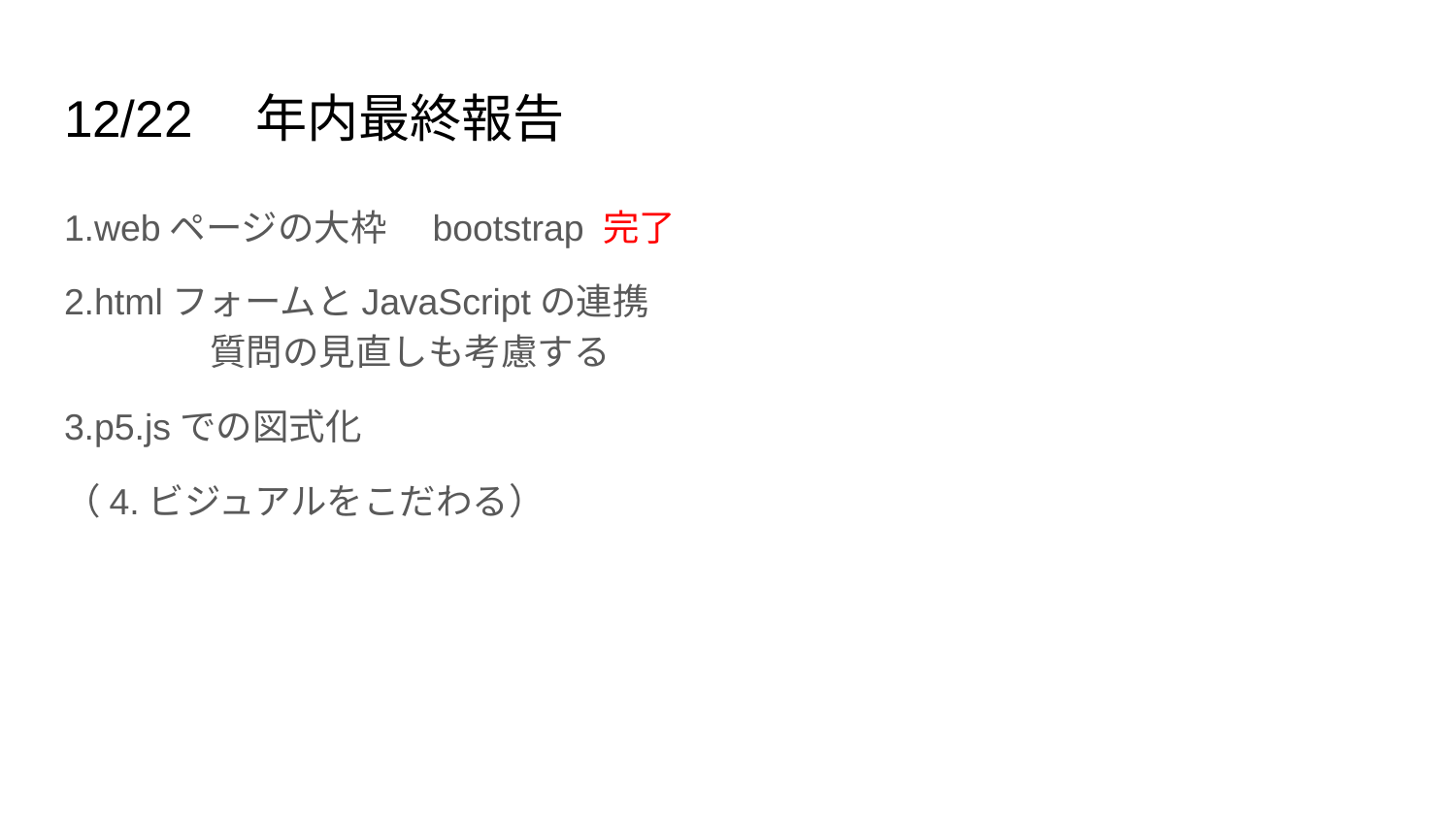

# 12/22　年内最終報告
1.webページの大枠　bootstrap 完了
2.htmlフォームとJavaScriptの連携
	質問の見直しも考慮する
3.p5.jsでの図式化
（4.ビジュアルをこだわる）